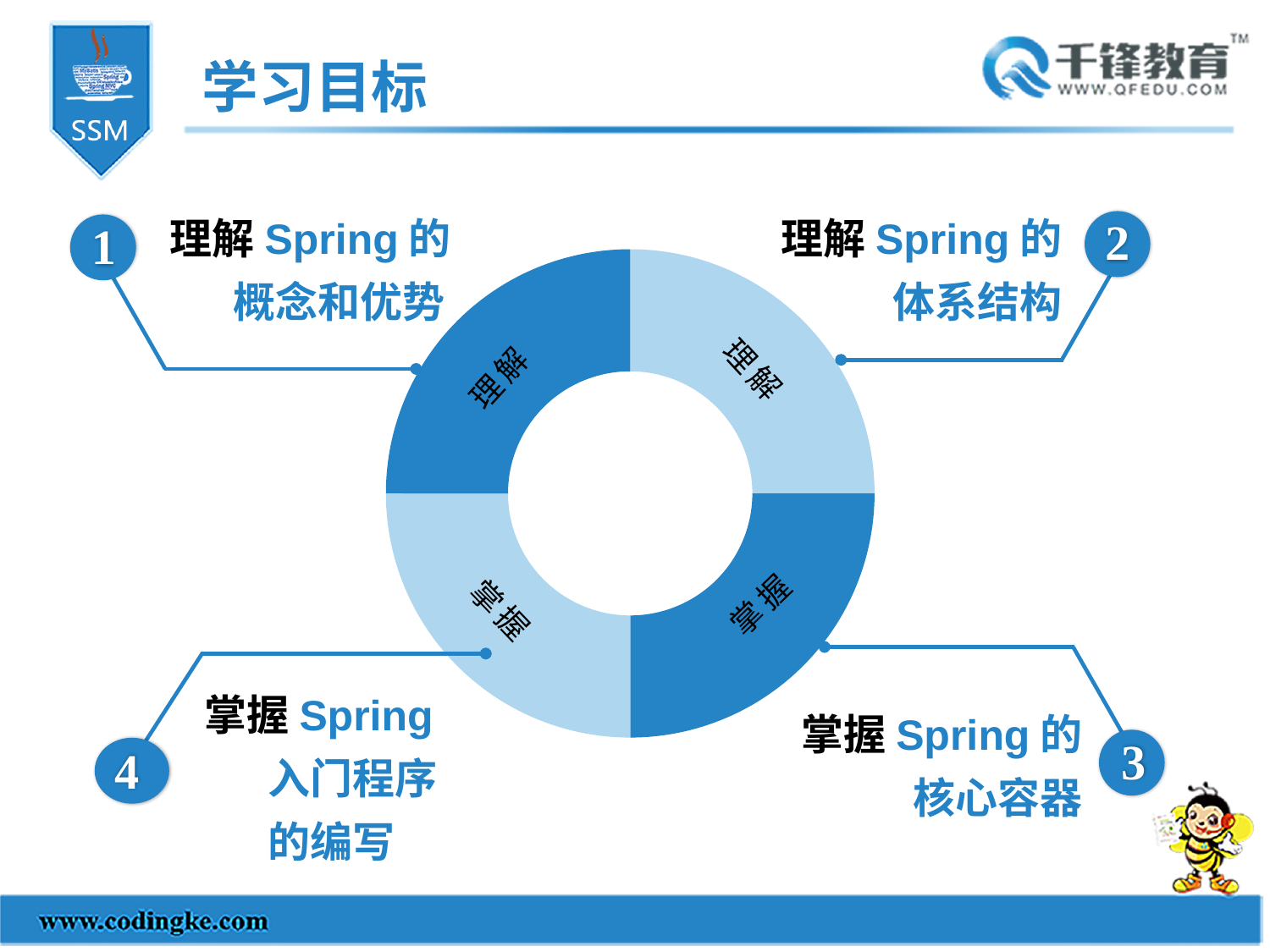

学习目标
理解Spring的体系结构
2

理解Spring的概念和优势
1

### Chart

| Category | 销售额 |
|---|---|
| 掌握知识 | 2.5 |
| 理解知识 | 2.5 |
| 熟悉知识 | 2.5 |
| 了解知识 | 2.5 |
理解
理解
掌握
掌握
掌握Spring的核心容器
3

掌握Spring入门程序的编写
4